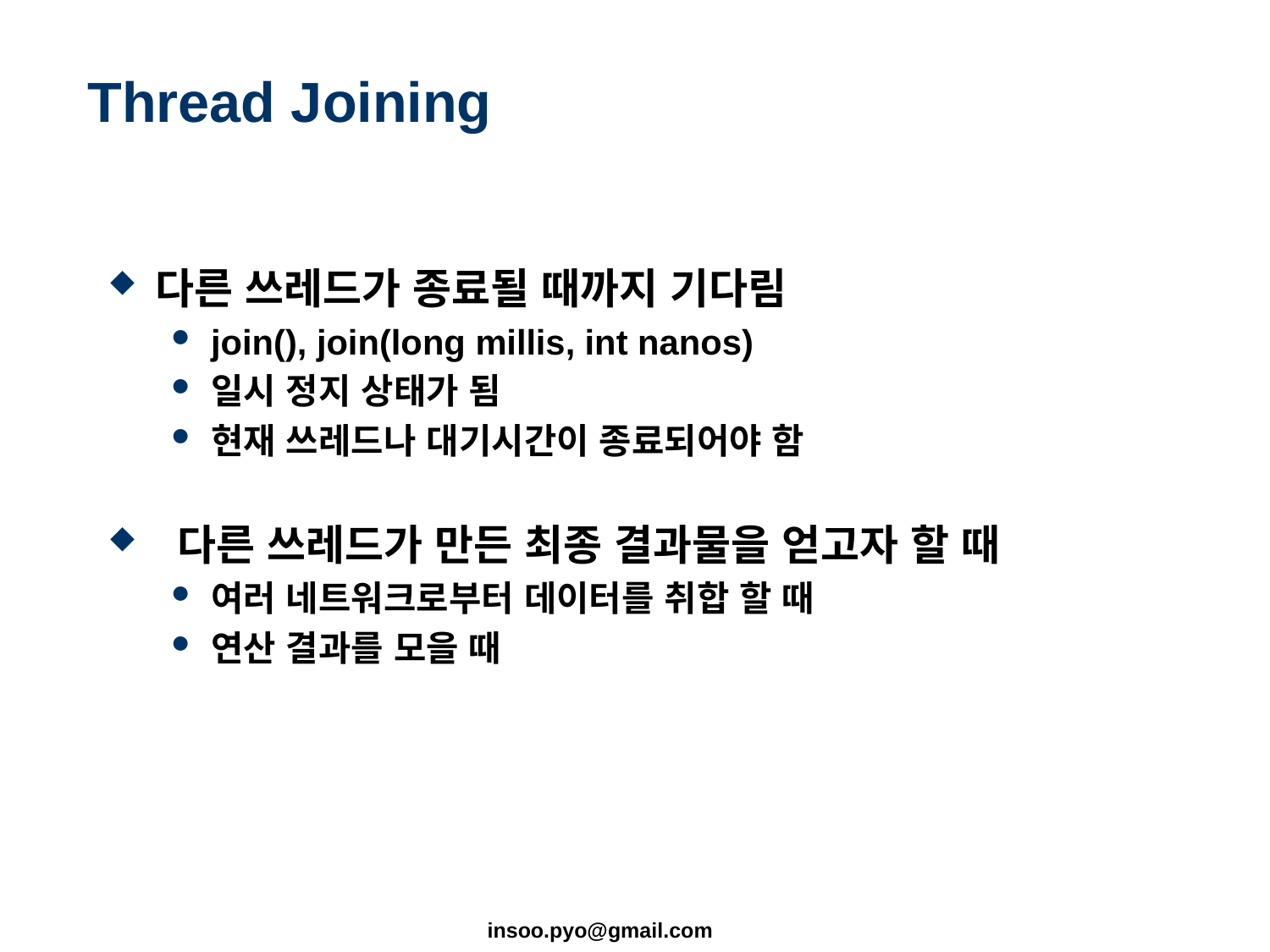

# Thread Joining

다른 쓰레드가 종료될 때까지 기다림
join(), join(long millis, int nanos)
일시 정지 상태가 됨
현재 쓰레드나 대기시간이 종료되어야 함

 다른 쓰레드가 만든 최종 결과물을 얻고자 할 때
여러 네트워크로부터 데이터를 취합 할 때
연산 결과를 모을 때